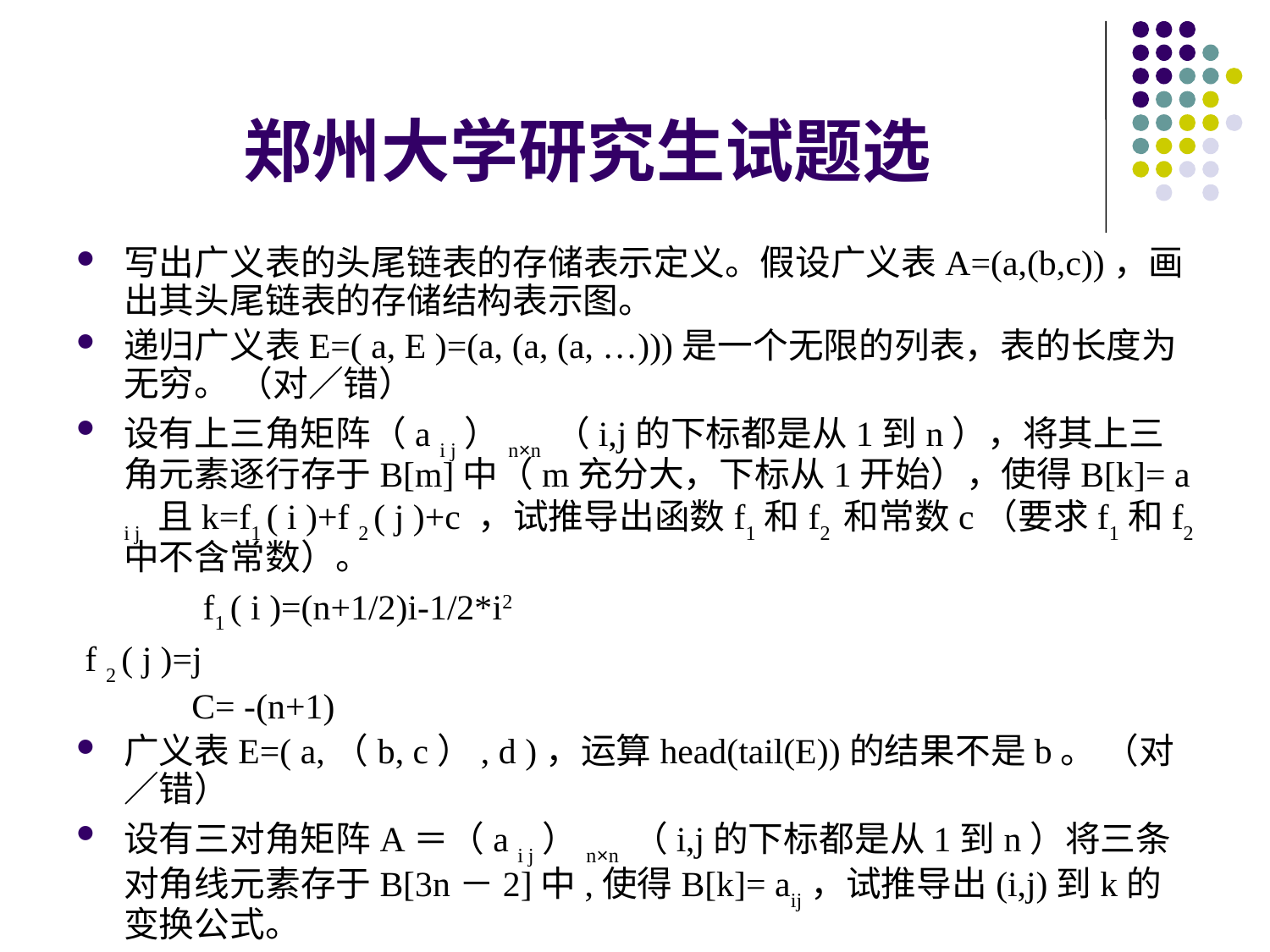

# 郑州大学研究生试题选
写出广义表的头尾链表的存储表示定义。假设广义表A=(a,(b,c))，画出其头尾链表的存储结构表示图。
递归广义表E=( a, E )=(a, (a, (a, …)))是一个无限的列表，表的长度为无穷。 （对／错）
设有上三角矩阵（a i j）n×n （i,j的下标都是从1到n），将其上三角元素逐行存于B[m]中（m充分大，下标从1开始），使得B[k]= a i j 且k=f1 ( i )+f 2 ( j )+c ，试推导出函数f1和f2 和常数c（要求f1和f2中不含常数）。
             f1 ( i )=(n+1/2)i-1/2*i2
 f 2 ( j )=j
             C= -(n+1)
广义表E=( a,（b, c）, d )，运算head(tail(E))的结果不是b。 （对／错）
设有三对角矩阵A＝（a i j）n×n （i,j的下标都是从1到n）将三条对角线元素存于B[3n－2]中,使得B[k]= aij，试推导出(i,j)到k的变换公式。